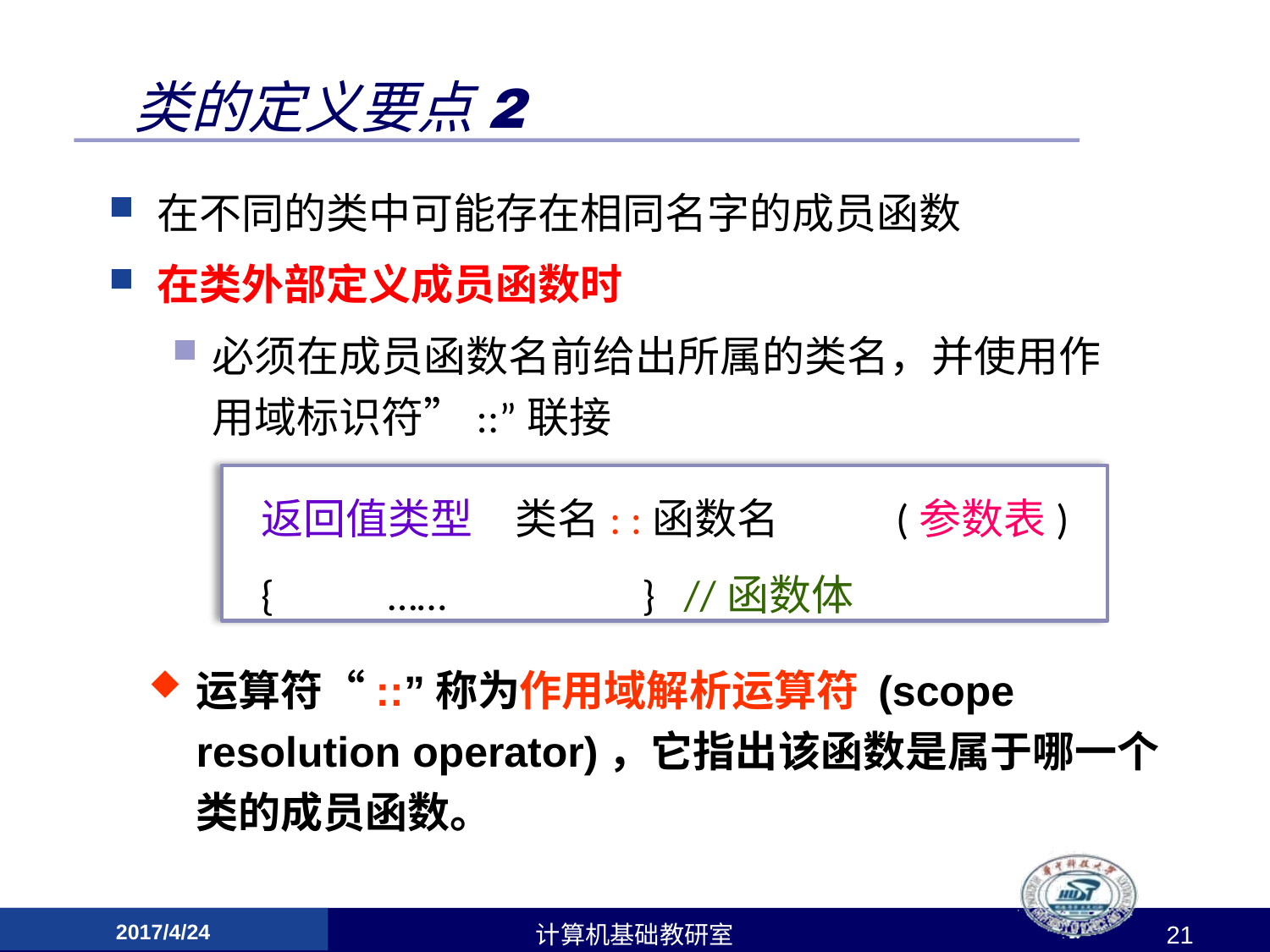

# 类的定义要点2
在不同的类中可能存在相同名字的成员函数
在类外部定义成员函数时
必须在成员函数名前给出所属的类名，并使用作用域标识符”::”联接

返回值类型 	类名: :函数名	(参数表)
{	……		}   //函数体
运算符“::”称为作用域解析运算符 (scope resolution operator)，它指出该函数是属于哪一个类的成员函数。
2017/4/24
计算机基础教研室
21